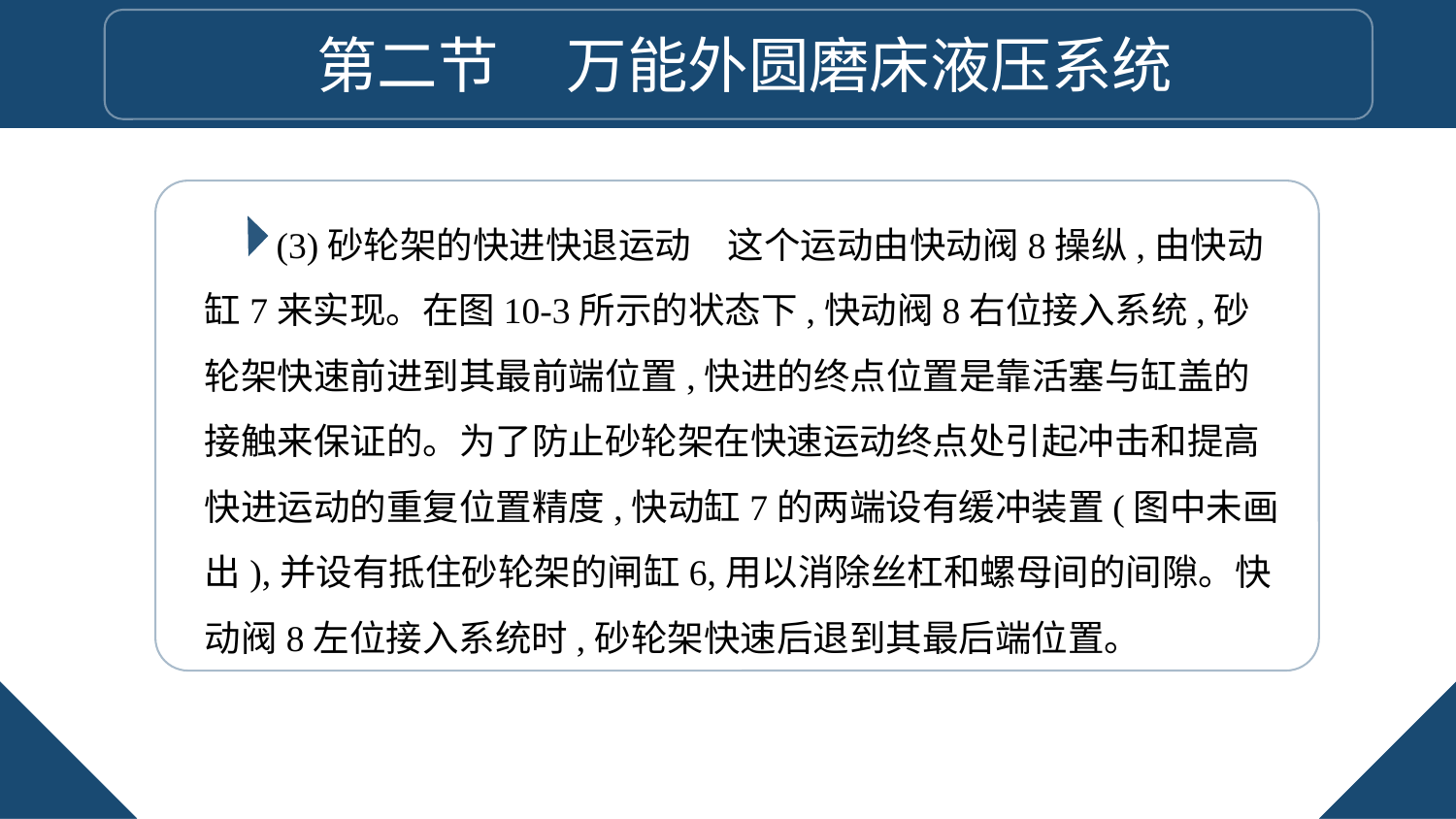

第二节     万能外圆磨床液压系统

(3)砂轮架的快进快退运动　这个运动由快动阀8操纵,由快动缸7来实现。在图10-3所示的状态下,快动阀8右位接入系统,砂轮架快速前进到其最前端位置,快进的终点位置是靠活塞与缸盖的接触来保证的。为了防止砂轮架在快速运动终点处引起冲击和提高快进运动的重复位置精度,快动缸7的两端设有缓冲装置(图中未画出),并设有抵住砂轮架的闸缸6,用以消除丝杠和螺母间的间隙。快动阀8左位接入系统时,砂轮架快速后退到其最后端位置。